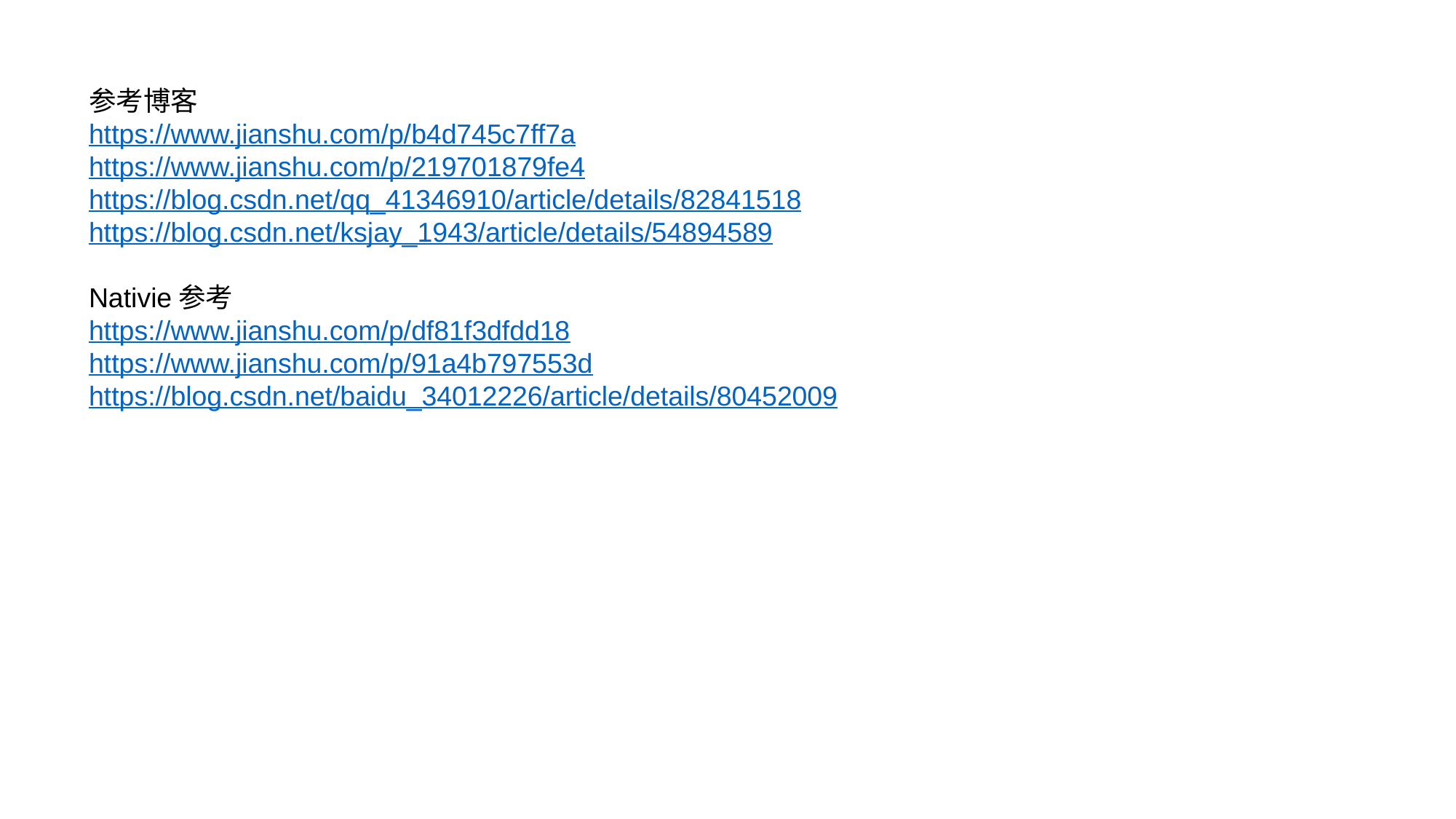

参考博客
https://www.jianshu.com/p/b4d745c7ff7a
https://www.jianshu.com/p/219701879fe4
https://blog.csdn.net/qq_41346910/article/details/82841518
https://blog.csdn.net/ksjay_1943/article/details/54894589

Nativie参考
https://www.jianshu.com/p/df81f3dfdd18
https://www.jianshu.com/p/91a4b797553d
https://blog.csdn.net/baidu_34012226/article/details/80452009